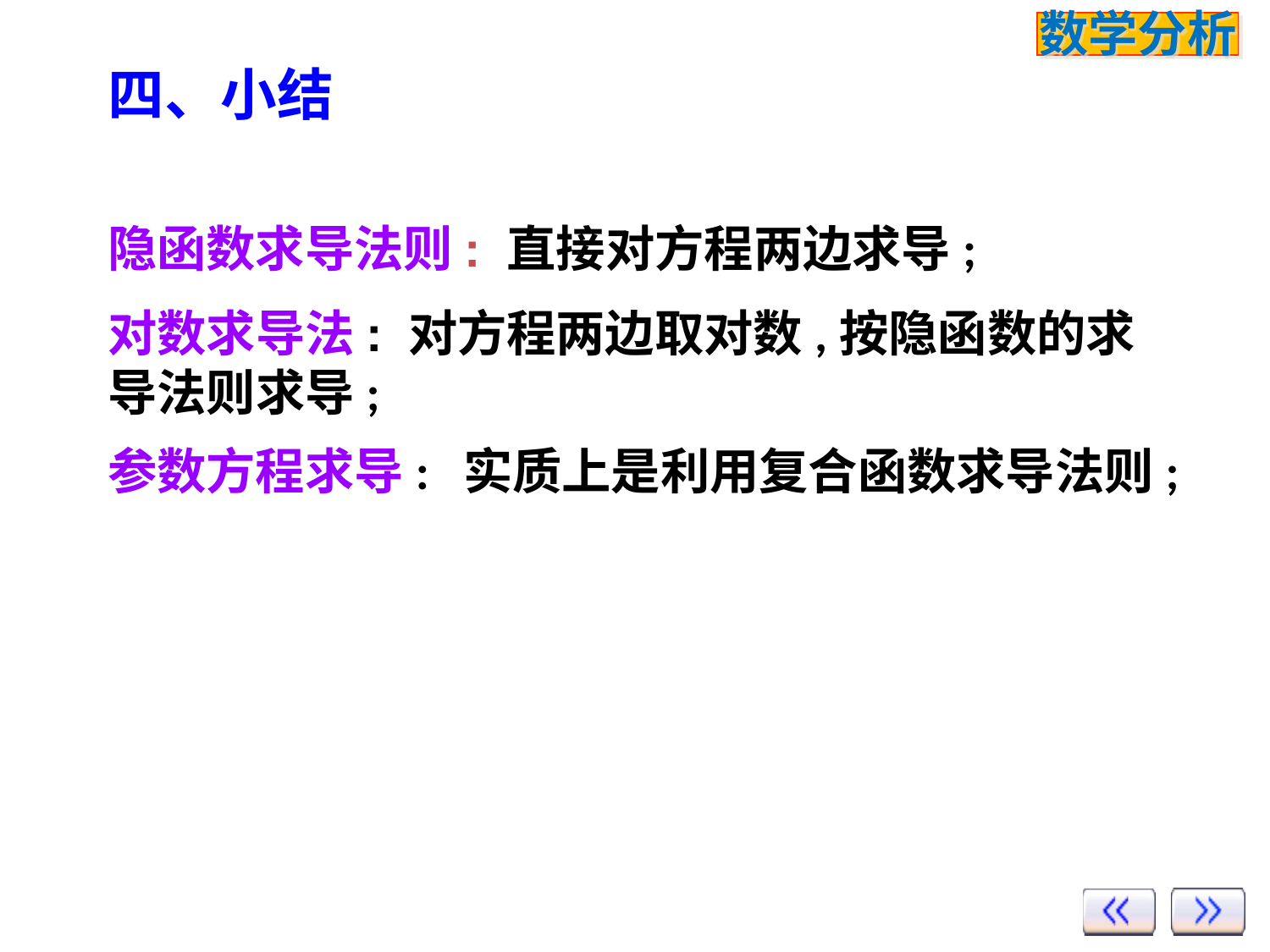

# 四、小结
隐函数求导法则: 直接对方程两边求导;
对数求导法: 对方程两边取对数,按隐函数的求导法则求导;
参数方程求导:  实质上是利用复合函数求导法则;